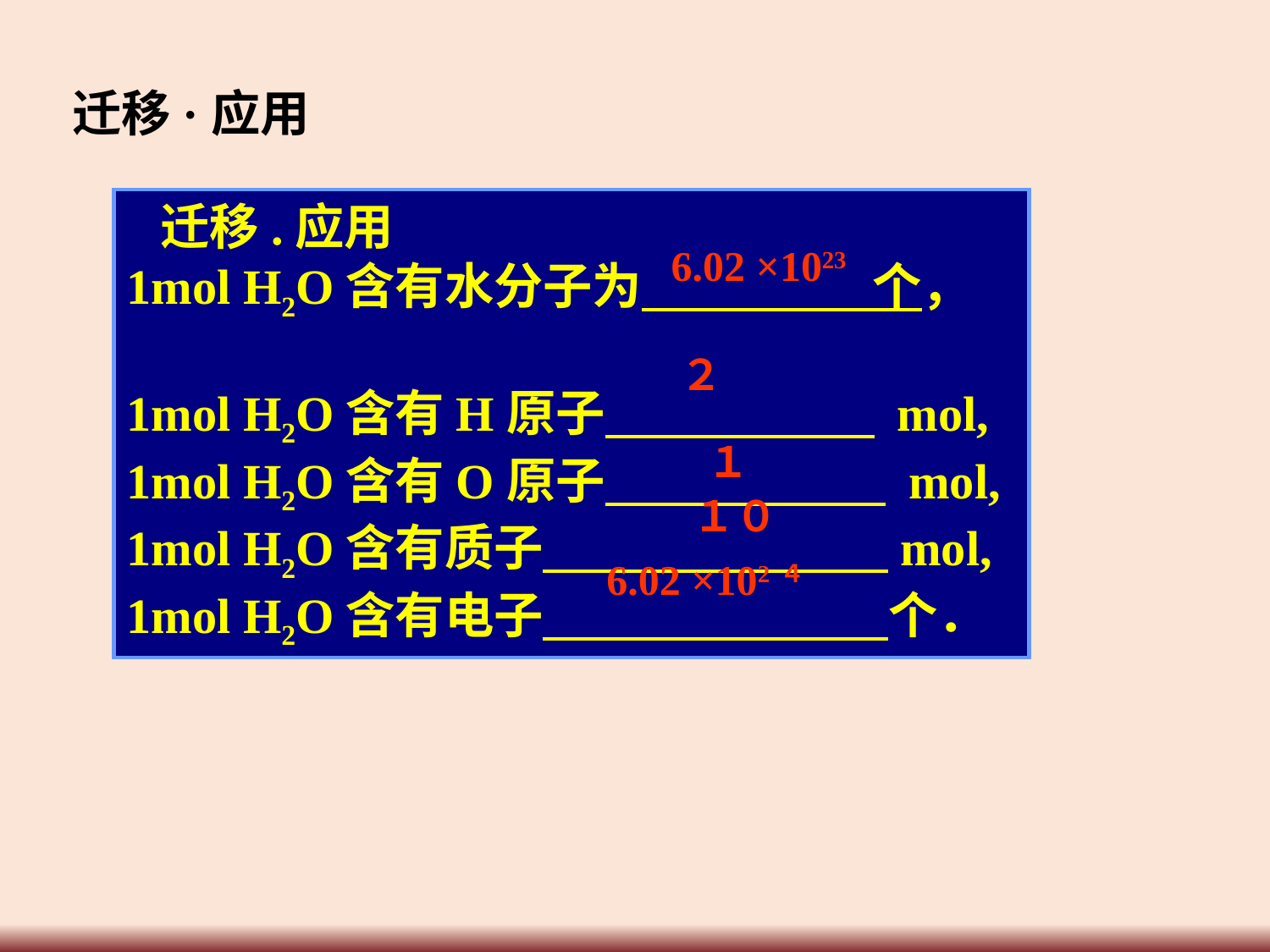

迁移·应用
  迁移.应用
1mol H2O含有水分子为　　　　   个，

1mol H2O含有H原子                         mol,
1mol H2O含有O原子                          mol,
1mol H2O含有质子　　　　　　　mol,
1mol H2O含有电子　　　　　　　个．
6.02 ×1023
２
１
１０
6.02 ×102４